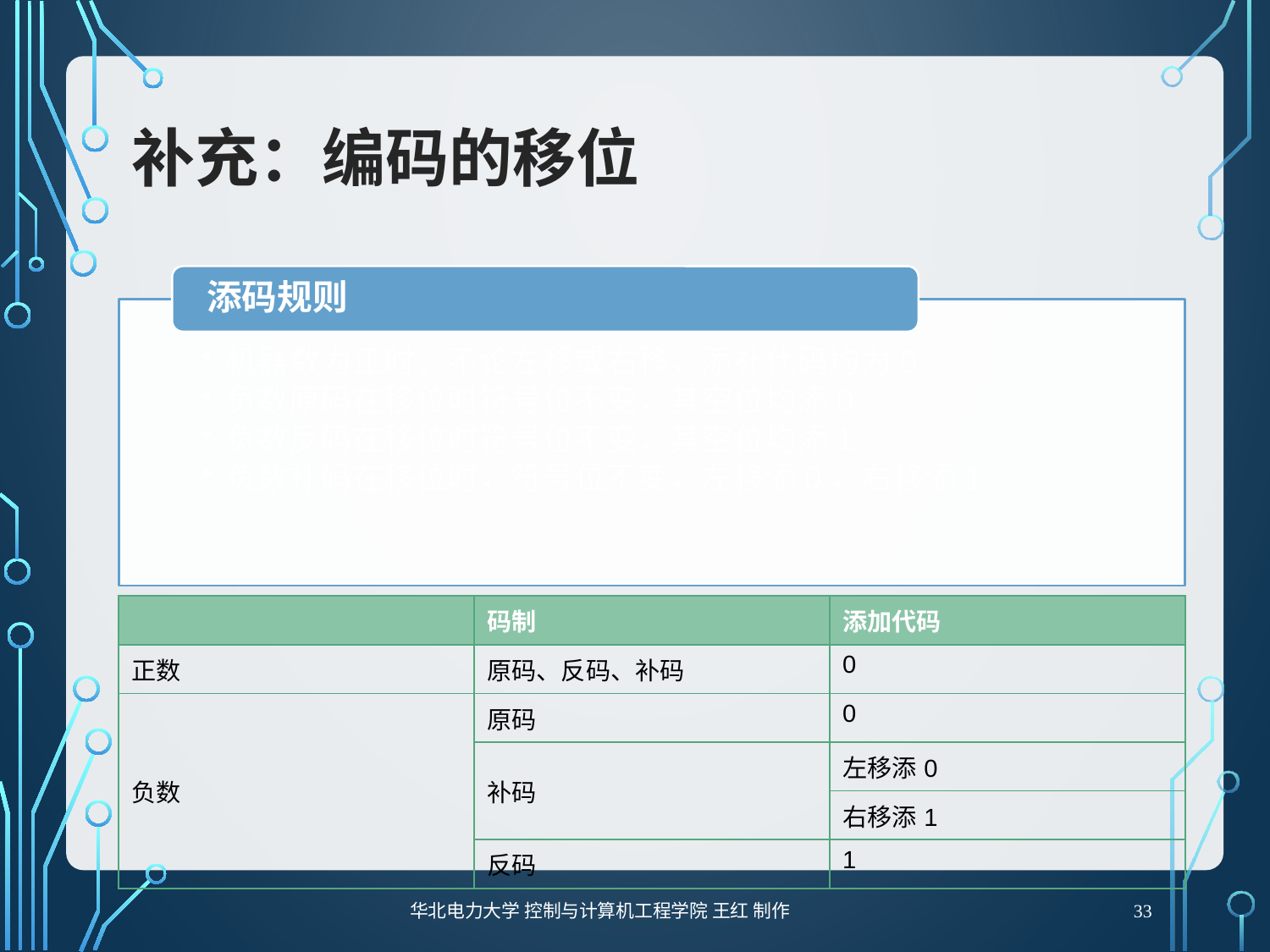

# 补充：编码的移位
机器数为正时，不论左移或右移，添补代码均为0
负数原码在移位时符号位不变，其空位均添0
负数反码在移位时符号位不变，其空位均添1
负数补码在移位时，符号位不变，左移添0，右移添1
添码规则
|  | 码制 | 添加代码 |
| --- | --- | --- |
| 正数 | 原码、反码、补码 | 0 |
| 负数 | 原码 | 0 |
|  | 补码 | 左移添0 |
|  |  | 右移添1 |
|  | 反码 | 1 |
33
华北电力大学 控制与计算机工程学院 王红 制作